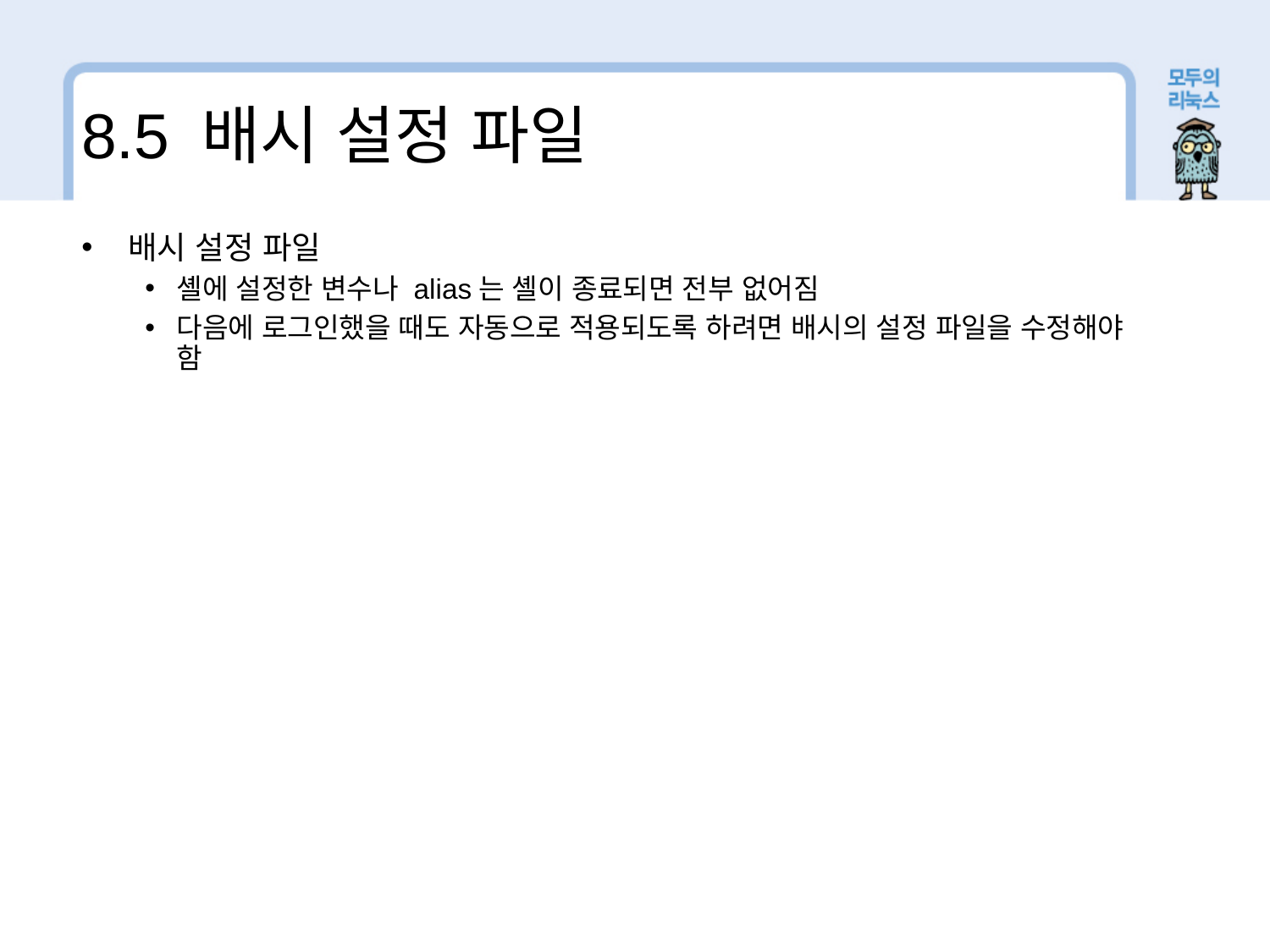

8.5 배시 설정 파일
 배시 설정 파일
셸에 설정한 변수나 alias는 셸이 종료되면 전부 없어짐
다음에 로그인했을 때도 자동으로 적용되도록 하려면 배시의 설정 파일을 수정해야 함